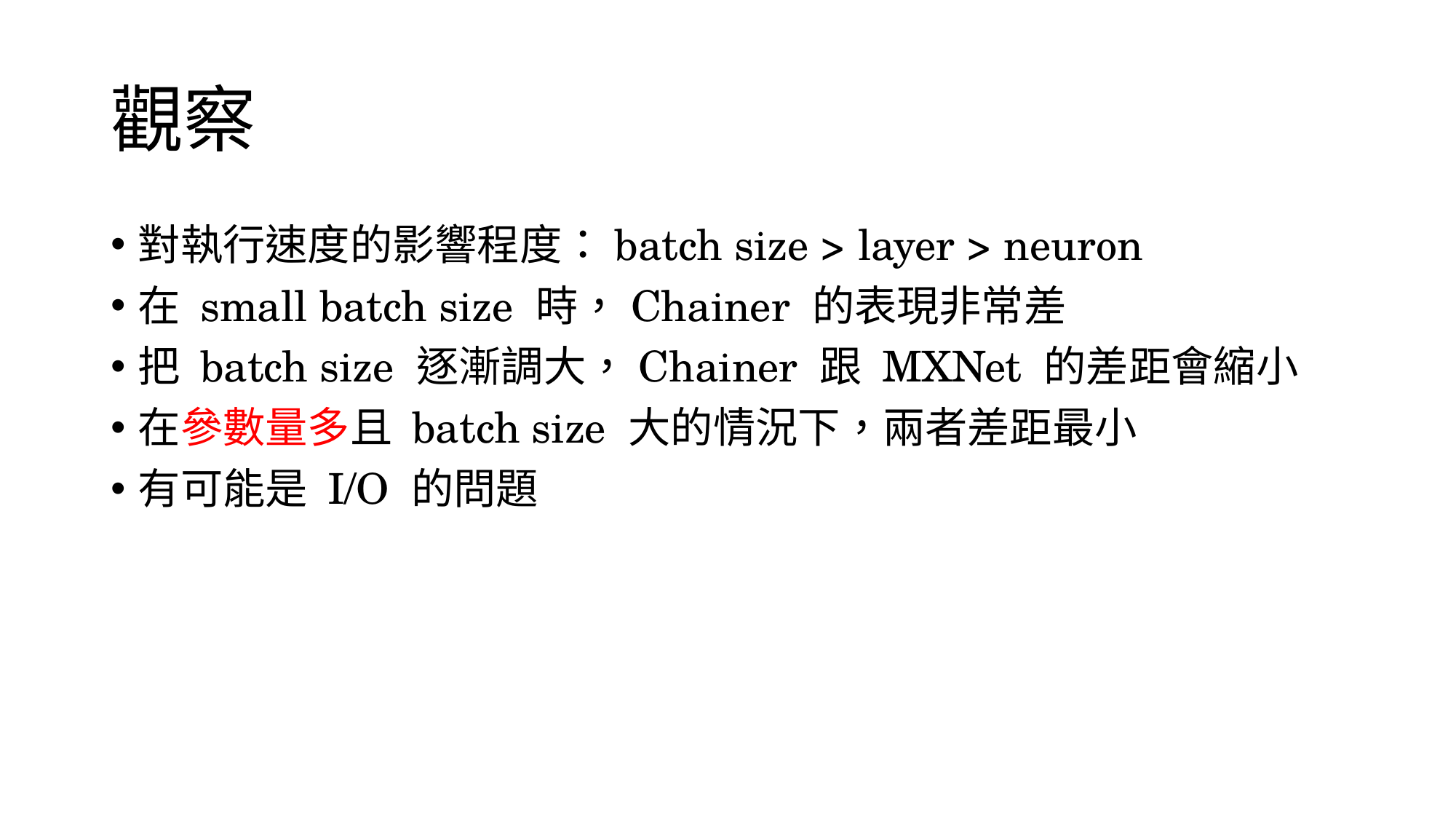

# 觀察
對執行速度的影響程度：batch size > layer > neuron
在 small batch size 時，Chainer 的表現非常差
把 batch size 逐漸調大，Chainer 跟 MXNet 的差距會縮小
在參數量多且 batch size 大的情況下，兩者差距最小
有可能是 I/O 的問題